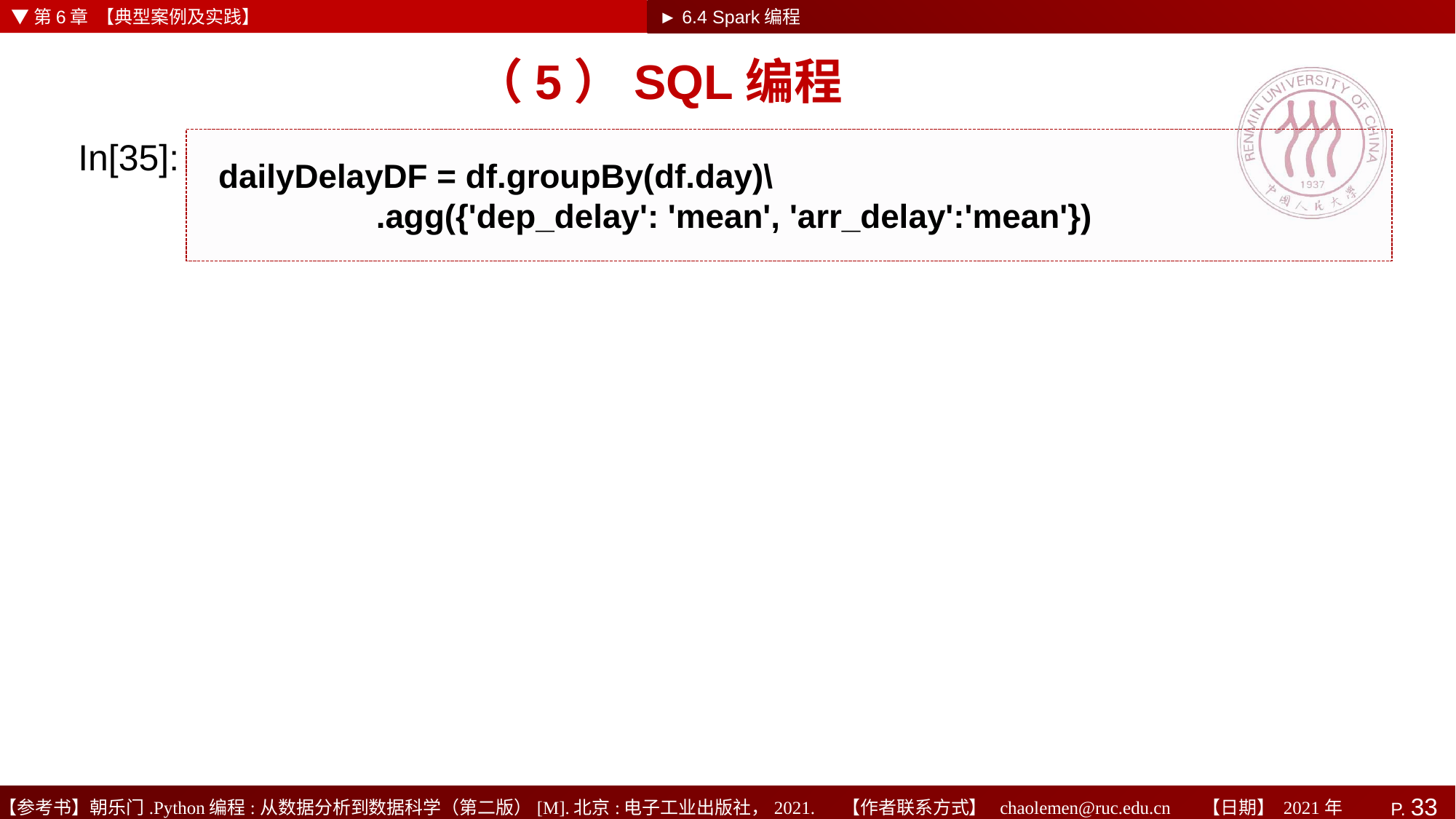

▼第6章  【典型案例及实践】
► 6.4 Spark编程
# （5）SQL编程
In[35]:
dailyDelayDF = df.groupBy(df.day)\
                 .agg({'dep_delay': 'mean', 'arr_delay':'mean'})